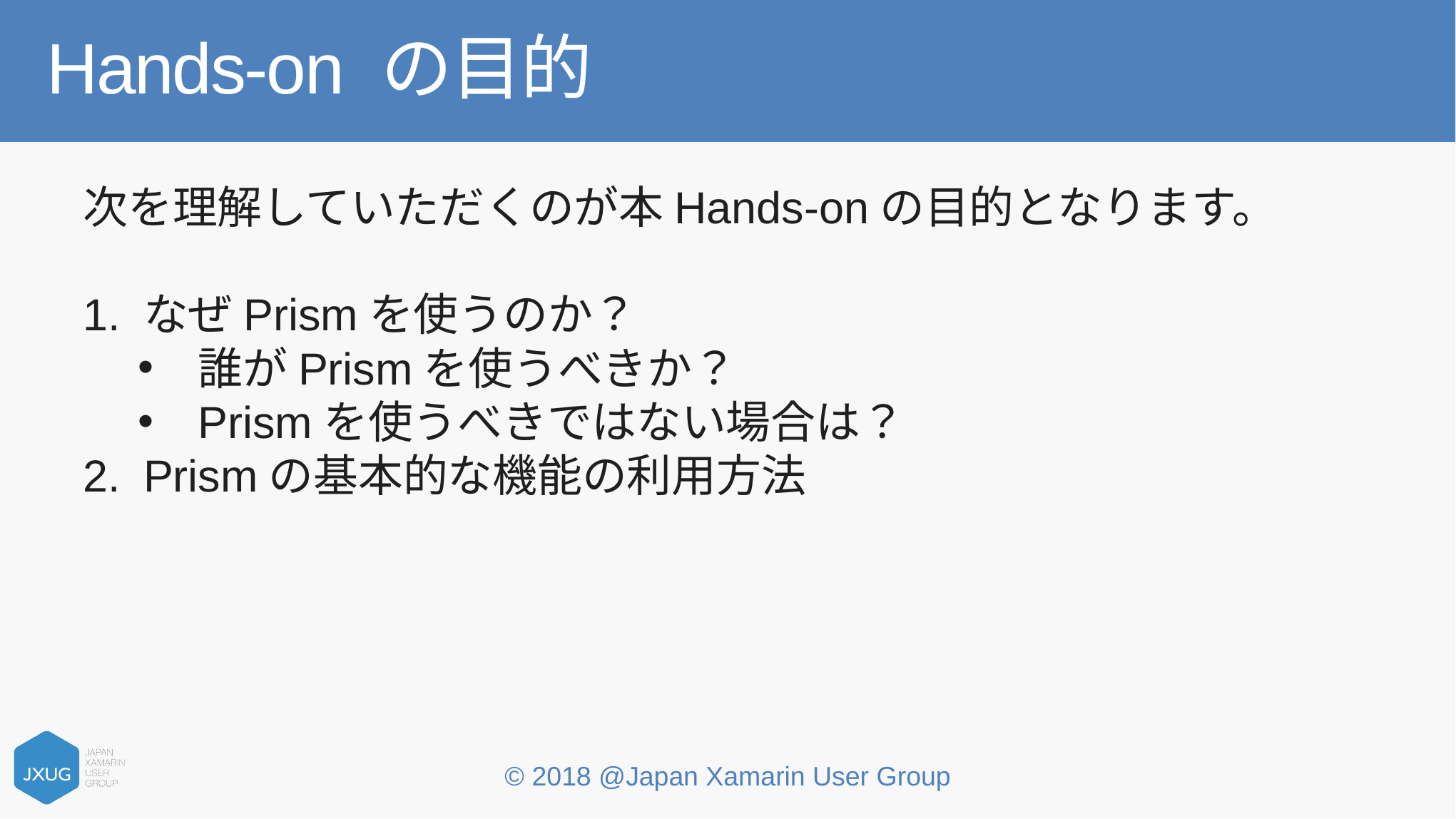

# Hands-on の目的
次を理解していただくのが本Hands-onの目的となります。

なぜPrismを使うのか？
誰がPrismを使うべきか？
Prismを使うべきではない場合は？
Prismの基本的な機能の利用方法